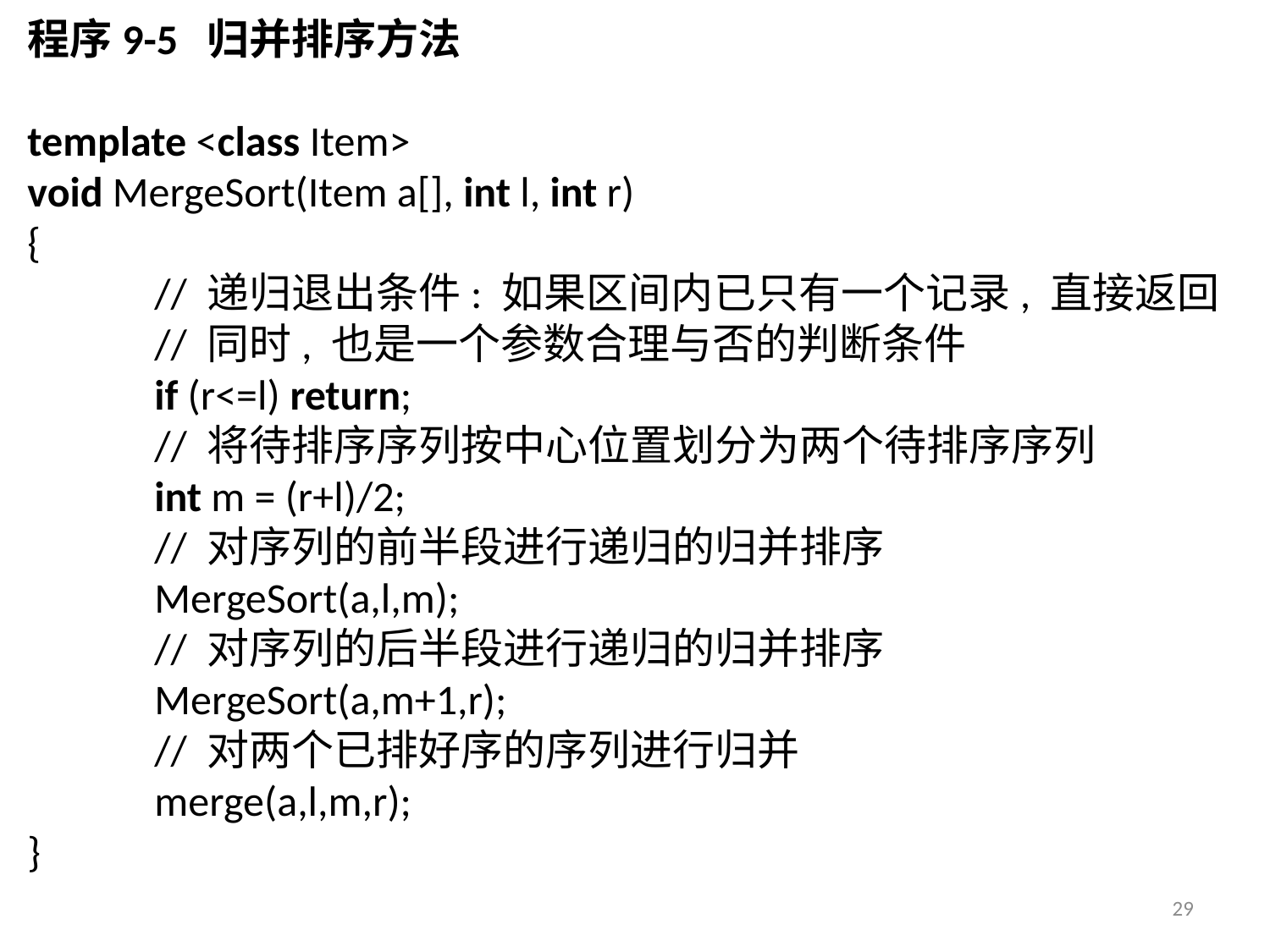

程序9-5  归并排序方法

template <class Item>
void MergeSort(Item a[], int l, int r)
{
	// 递归退出条件: 如果区间内已只有一个记录, 直接返回
	// 同时, 也是一个参数合理与否的判断条件
	if (r<=l) return;
	// 将待排序序列按中心位置划分为两个待排序序列
	int m = (r+l)/2;
	// 对序列的前半段进行递归的归并排序
	MergeSort(a,l,m);
	// 对序列的后半段进行递归的归并排序
	MergeSort(a,m+1,r);
	// 对两个已排好序的序列进行归并
	merge(a,l,m,r);
}
29